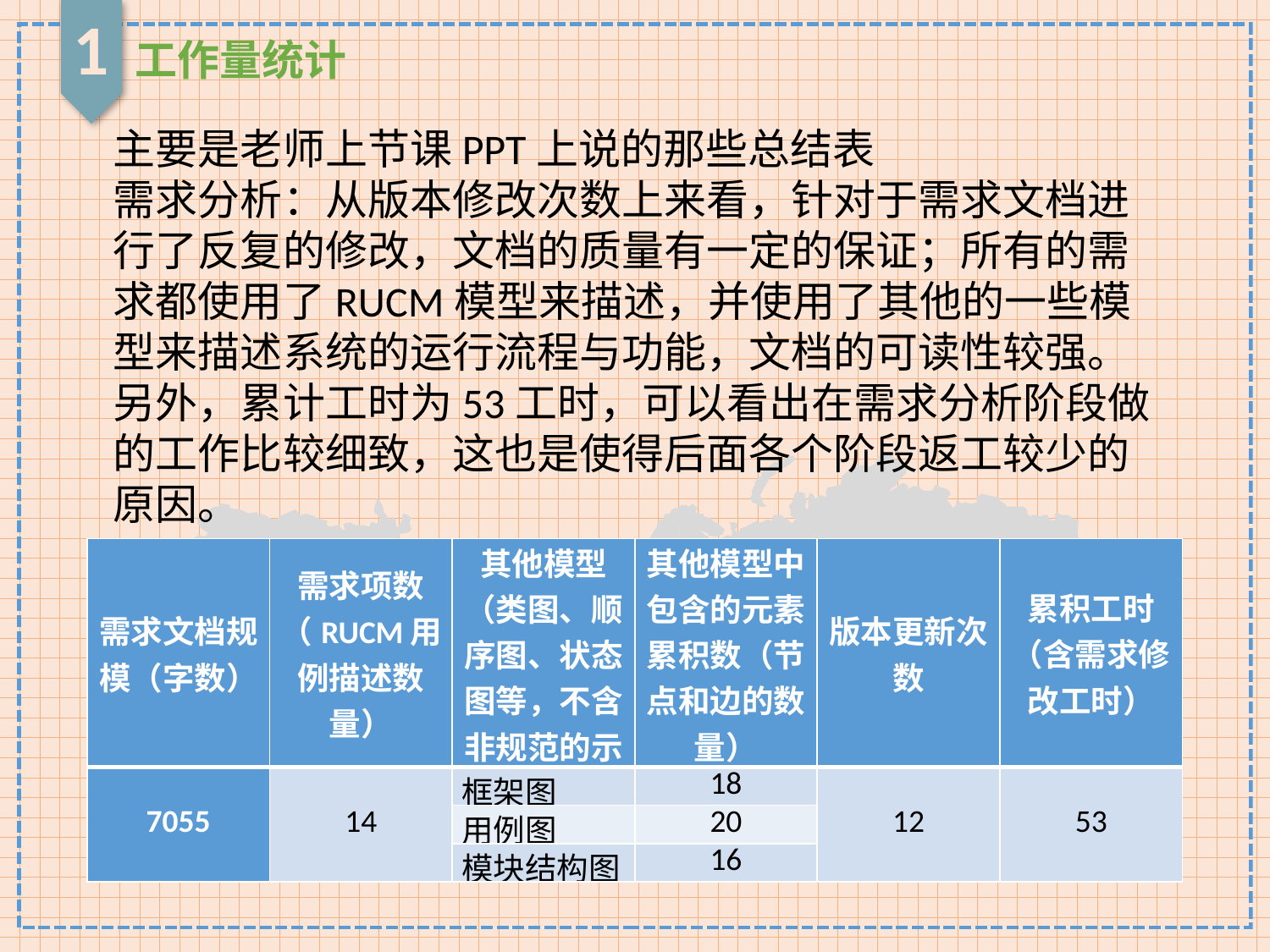

1
工作量统计
主要是老师上节课PPT上说的那些总结表
需求分析：从版本修改次数上来看，针对于需求文档进行了反复的修改，文档的质量有一定的保证；所有的需求都使用了RUCM模型来描述，并使用了其他的一些模型来描述系统的运行流程与功能，文档的可读性较强。
另外，累计工时为53工时，可以看出在需求分析阶段做的工作比较细致，这也是使得后面各个阶段返工较少的原因。

| 需求文档规模（字数） | 需求项数（RUCM用例描述数量） | 其他模型（类图、顺序图、状态图等，不含非规范的示意图） | 其他模型中包含的元素累积数（节点和边的数量） | 版本更新次数 | 累积工时（含需求修改工时） |
| --- | --- | --- | --- | --- | --- |
| 7055 | 14 | 框架图 | 18 | 12 | 53 |
|  |  | 用例图 | 20 |  |  |
|  |  | 模块结构图 | 16 |  |  |